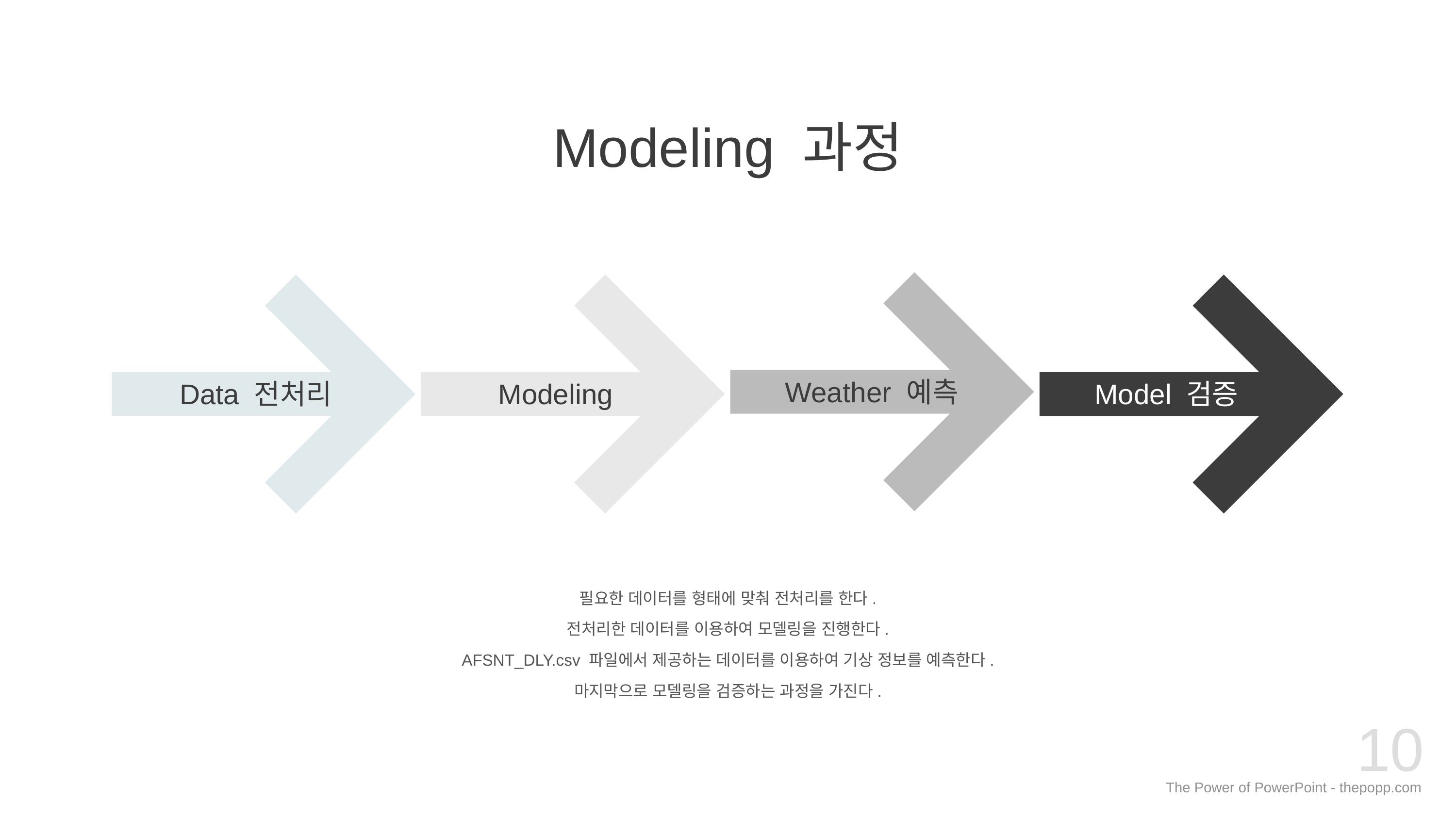

# Modeling 과정
Weather 예측
Data 전처리
Modeling
Model 검증
필요한 데이터를 형태에 맞춰 전처리를 한다.
전처리한 데이터를 이용하여 모델링을 진행한다.
AFSNT_DLY.csv 파일에서 제공하는 데이터를 이용하여 기상 정보를 예측한다.
마지막으로 모델링을 검증하는 과정을 가진다.
10
The Power of PowerPoint - thepopp.com